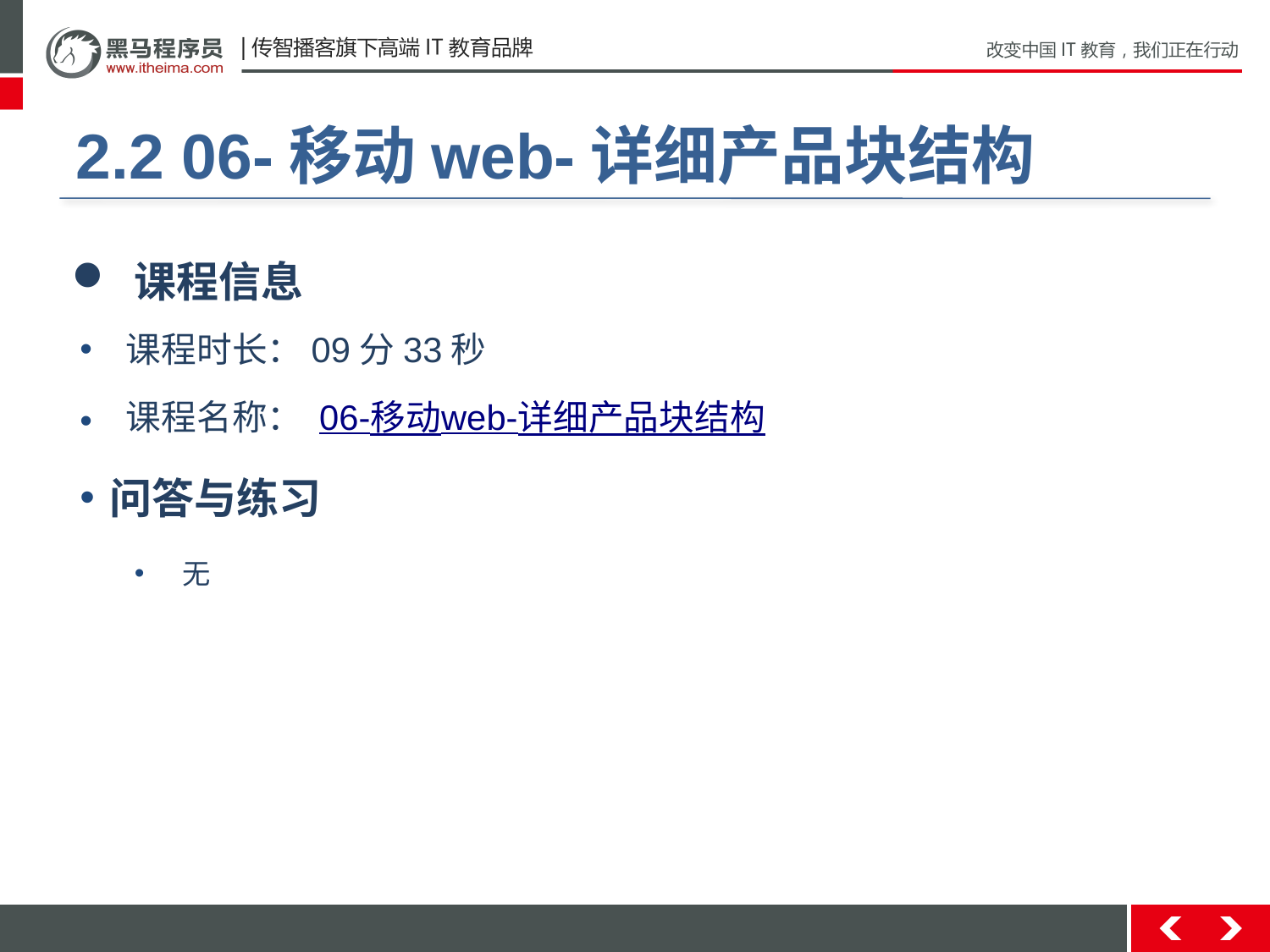

#
2.2 06-移动web-详细产品块结构
 课程信息
 课程时长：09分33秒
 课程名称： 06-移动web-详细产品块结构
问答与练习
无